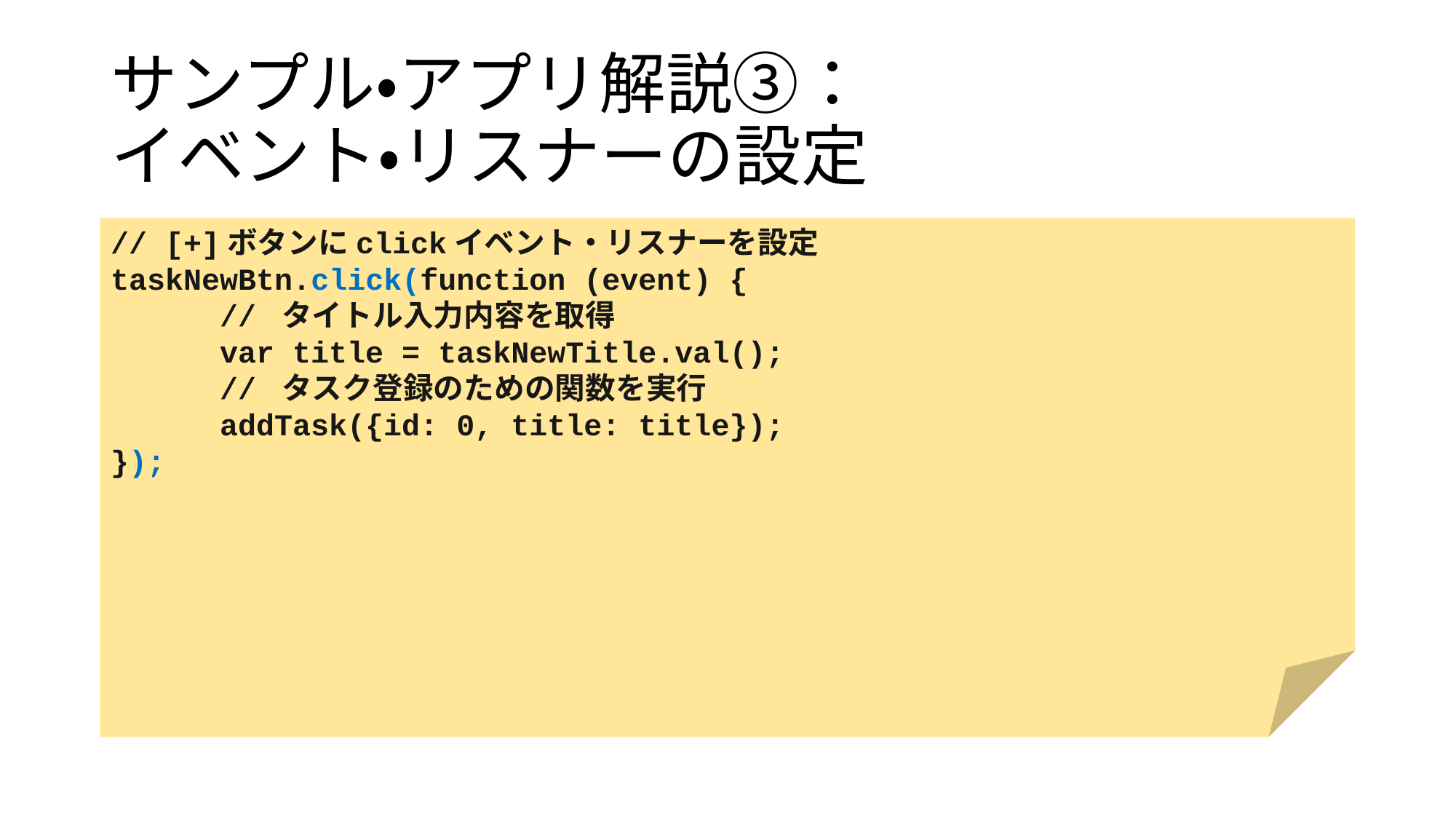

# サンプル・アプリ解説③： イベント・リスナーの設定

// [+]ボタンにclickイベント・リスナーを設定
taskNewBtn.click(function (event) {
	// タイトル入力内容を取得
	var title = taskNewTitle.val();
	// タスク登録のための関数を実行
	addTask({id: 0, title: title});
});